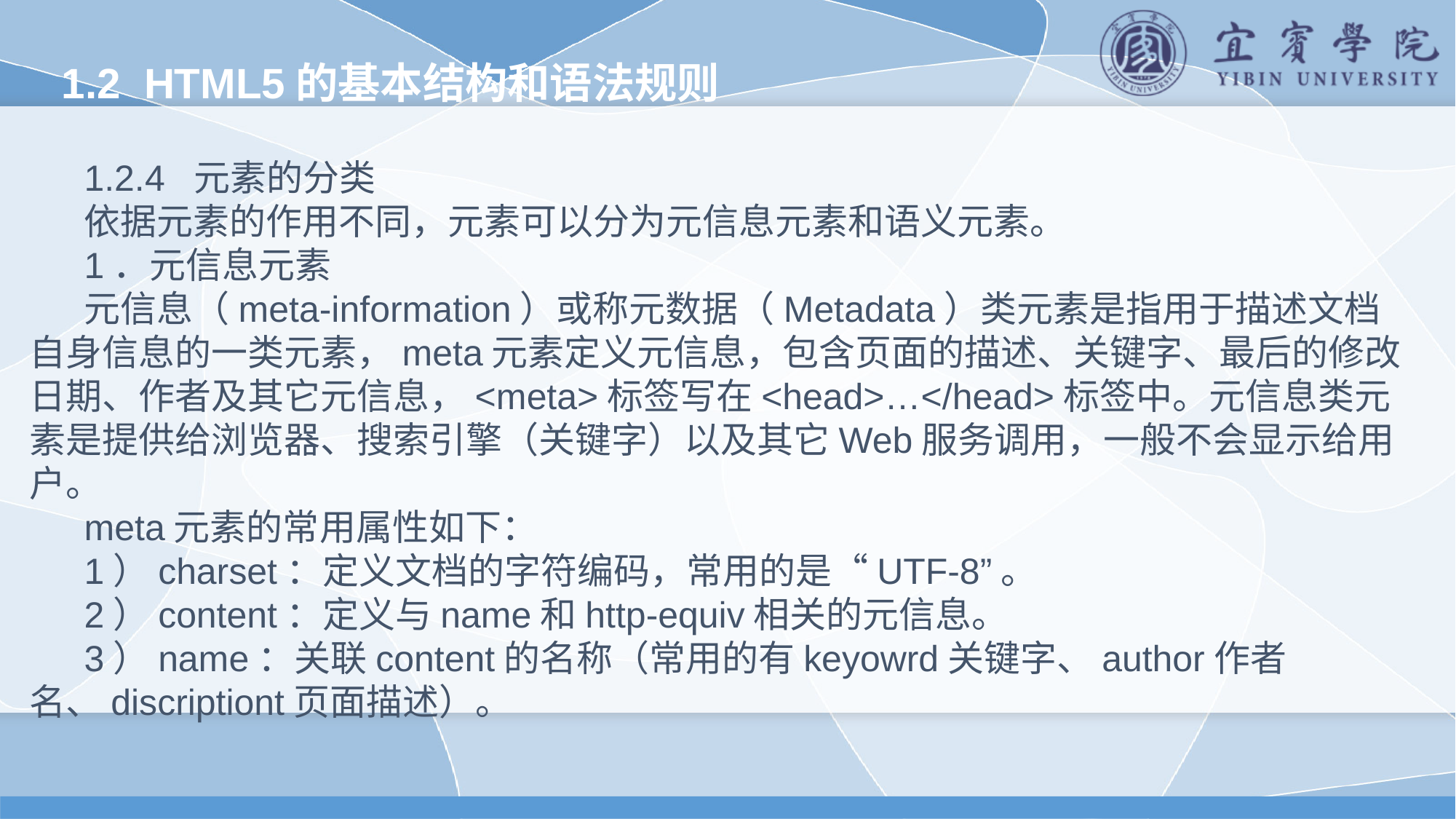

1.2  HTML5的基本结构和语法规则
1.2.4  元素的分类
依据元素的作用不同，元素可以分为元信息元素和语义元素。
1．元信息元素
元信息（meta-information）或称元数据（Metadata）类元素是指用于描述文档自身信息的一类元素，meta元素定义元信息，包含页面的描述、关键字、最后的修改日期、作者及其它元信息，<meta>标签写在<head>…</head>标签中。元信息类元素是提供给浏览器、搜索引擎（关键字）以及其它Web服务调用，一般不会显示给用户。
meta元素的常用属性如下：
1）charset：定义文档的字符编码，常用的是“UTF-8”。
2）content：定义与name和http-equiv相关的元信息。
3）name：关联content的名称（常用的有keyowrd关键字、author作者名、discriptiont页面描述）。